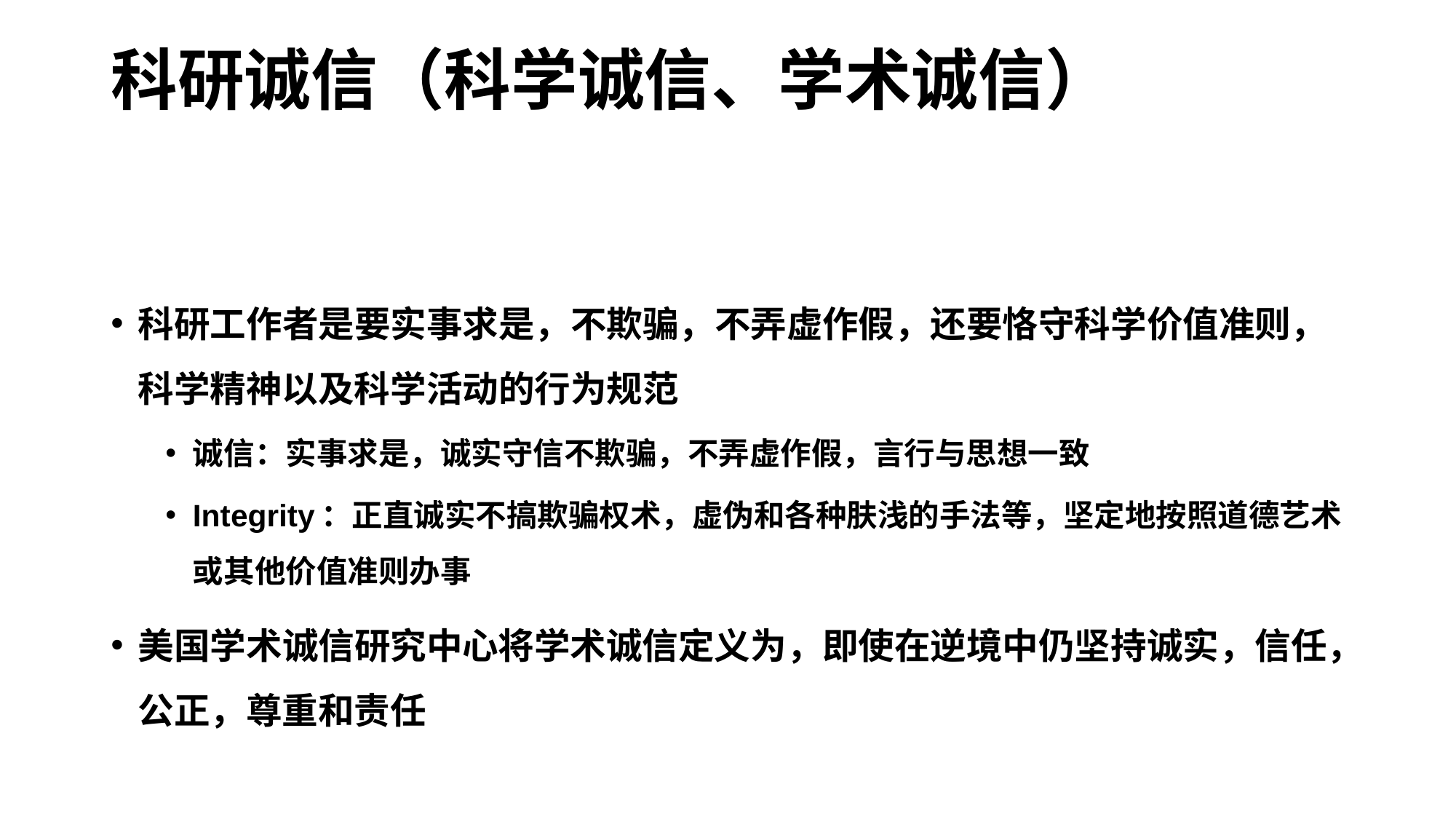

# 科研诚信（科学诚信、学术诚信）

科研工作者是要实事求是，不欺骗，不弄虚作假，还要恪守科学价值准则，科学精神以及科学活动的行为规范
诚信：实事求是，诚实守信不欺骗，不弄虚作假，言行与思想一致
Integrity：正直诚实不搞欺骗权术，虚伪和各种肤浅的手法等，坚定地按照道德艺术或其他价值准则办事
美国学术诚信研究中心将学术诚信定义为，即使在逆境中仍坚持诚实，信任，公正，尊重和责任